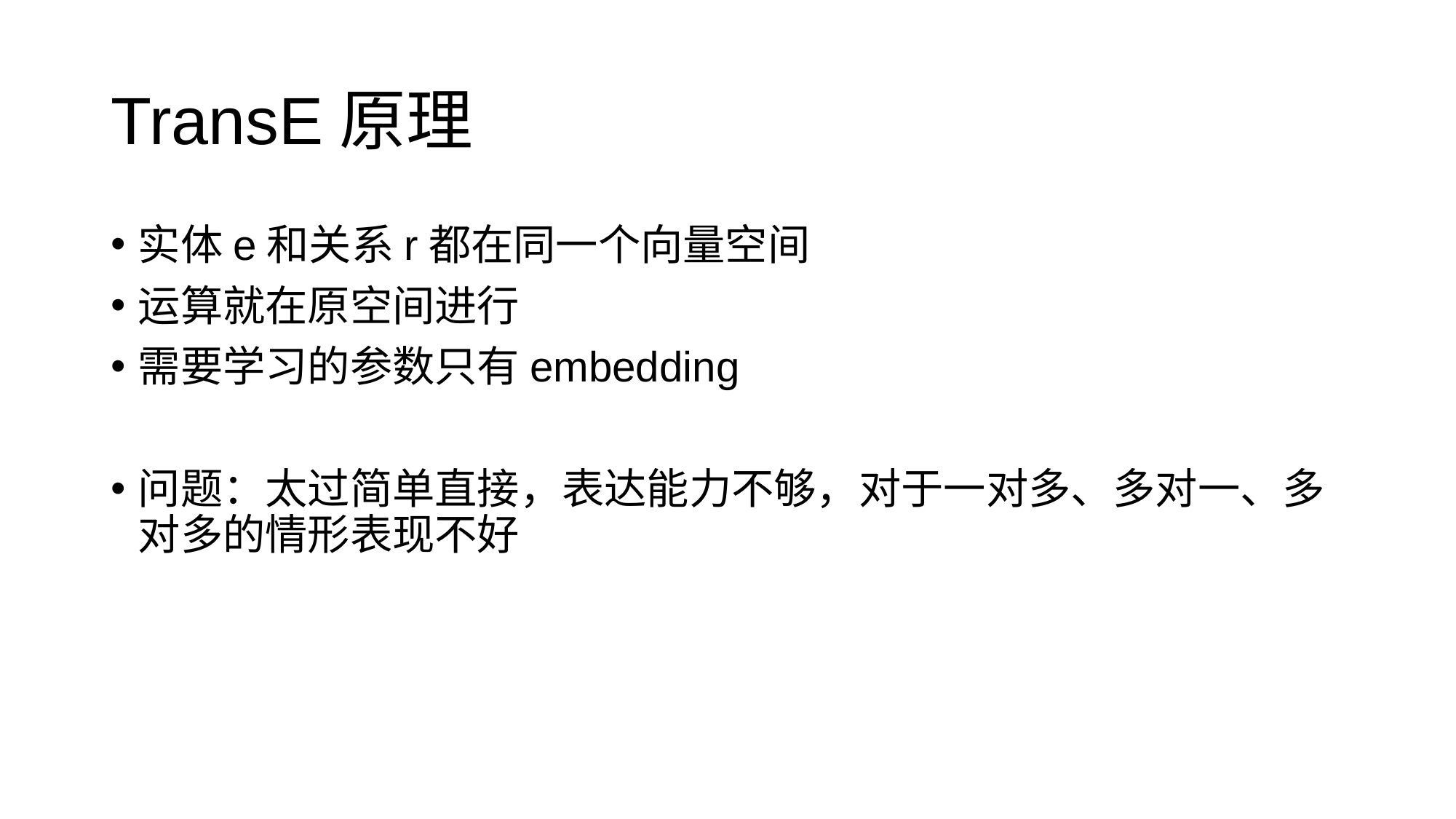

# TransE原理
实体e和关系r都在同一个向量空间
运算就在原空间进行
需要学习的参数只有embedding

问题：太过简单直接，表达能力不够，对于一对多、多对一、多对多的情形表现不好